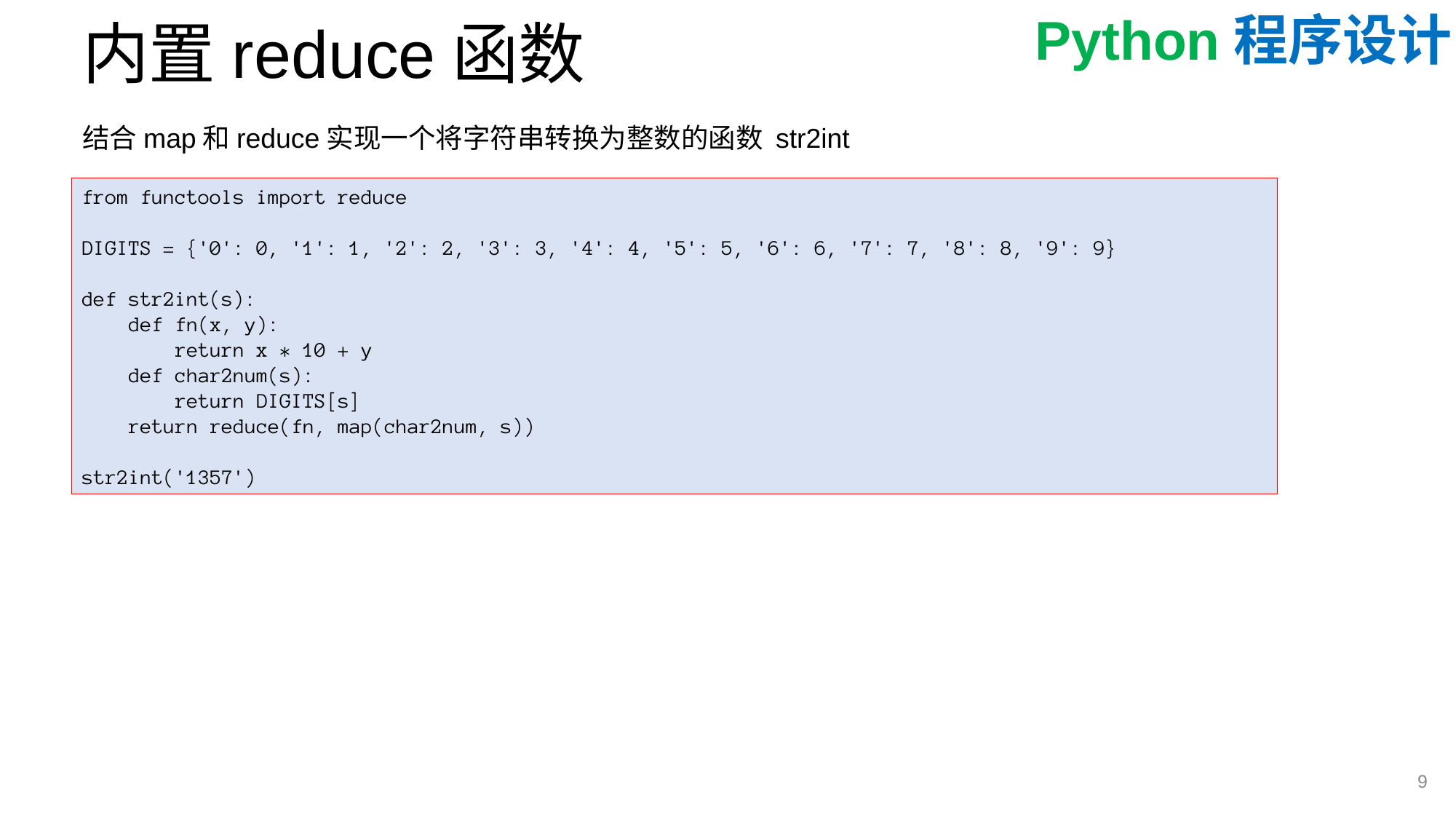

# 内置reduce函数
结合map和reduce实现一个将字符串转换为整数的函数 str2int
from functools import reduce

DIGITS = {'0': 0, '1': 1, '2': 2, '3': 3, '4': 4, '5': 5, '6': 6, '7': 7, '8': 8, '9': 9}

def str2int(s):
    def fn(x, y):
        return x * 10 + y
    def char2num(s):
        return DIGITS[s]
    return reduce(fn, map(char2num, s))

str2int('1357')
9